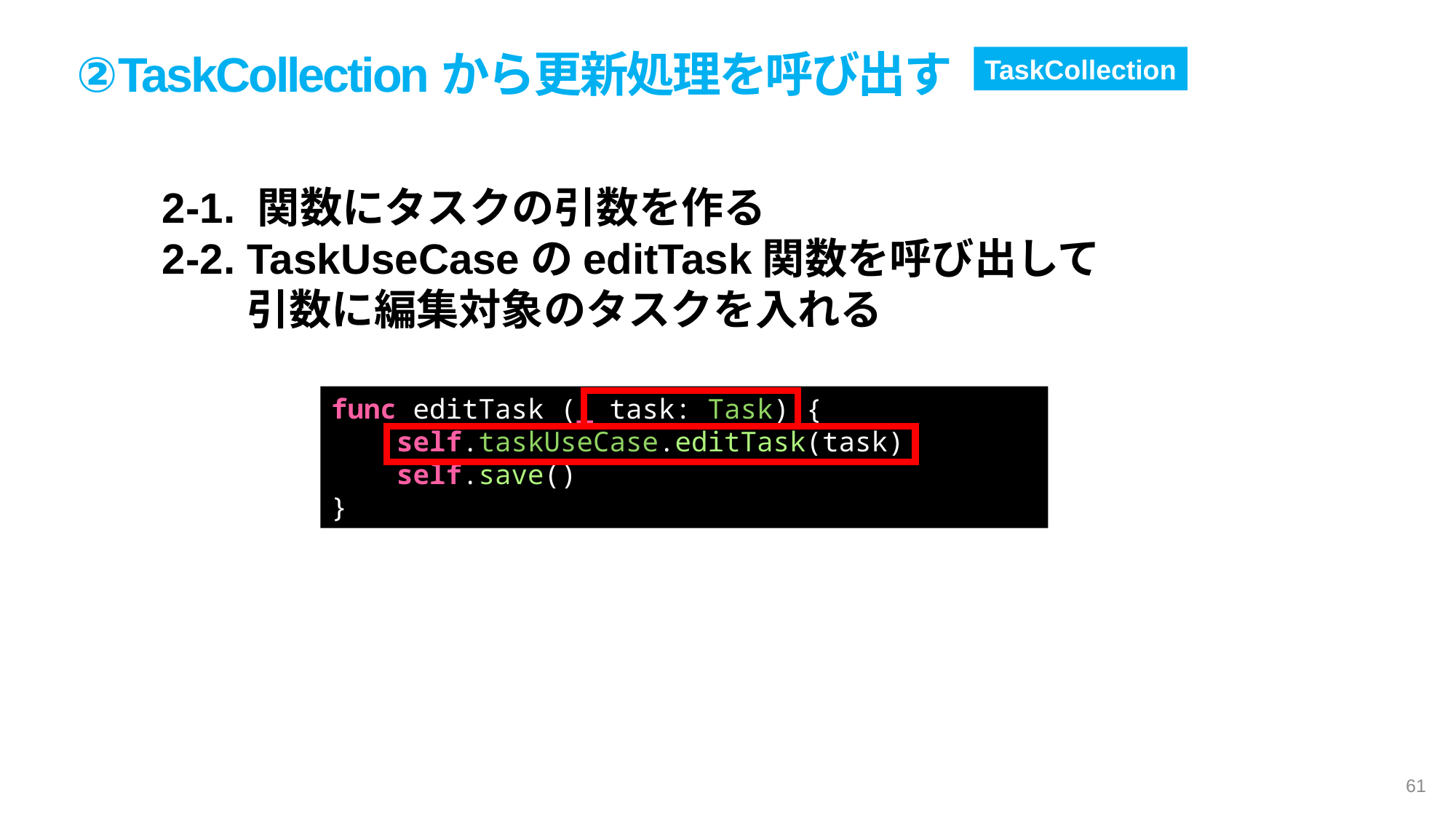

②TaskCollectionから更新処理を呼び出す
TaskCollection
2-1. 関数にタスクの引数を作る
2-2. TaskUseCaseのeditTask関数を呼び出して
　　引数に編集対象のタスクを入れる
func editTask (_ task: Task) {
    self.taskUseCase.editTask(task)
    self.save()
}

61